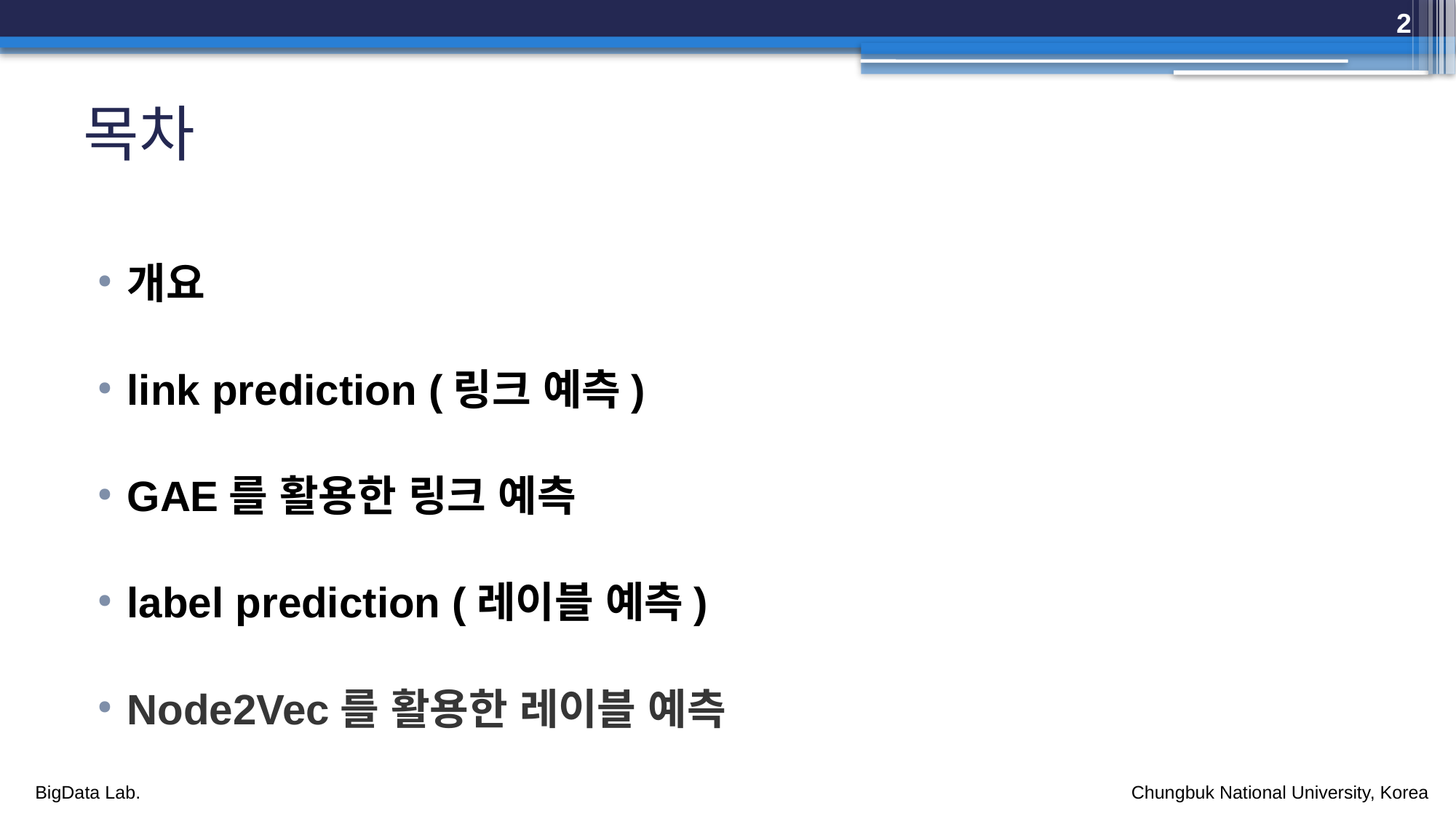

2
# 목차
개요
link prediction (링크 예측)
GAE를 활용한 링크 예측
label prediction (레이블 예측)
Node2Vec를 활용한 레이블 예측